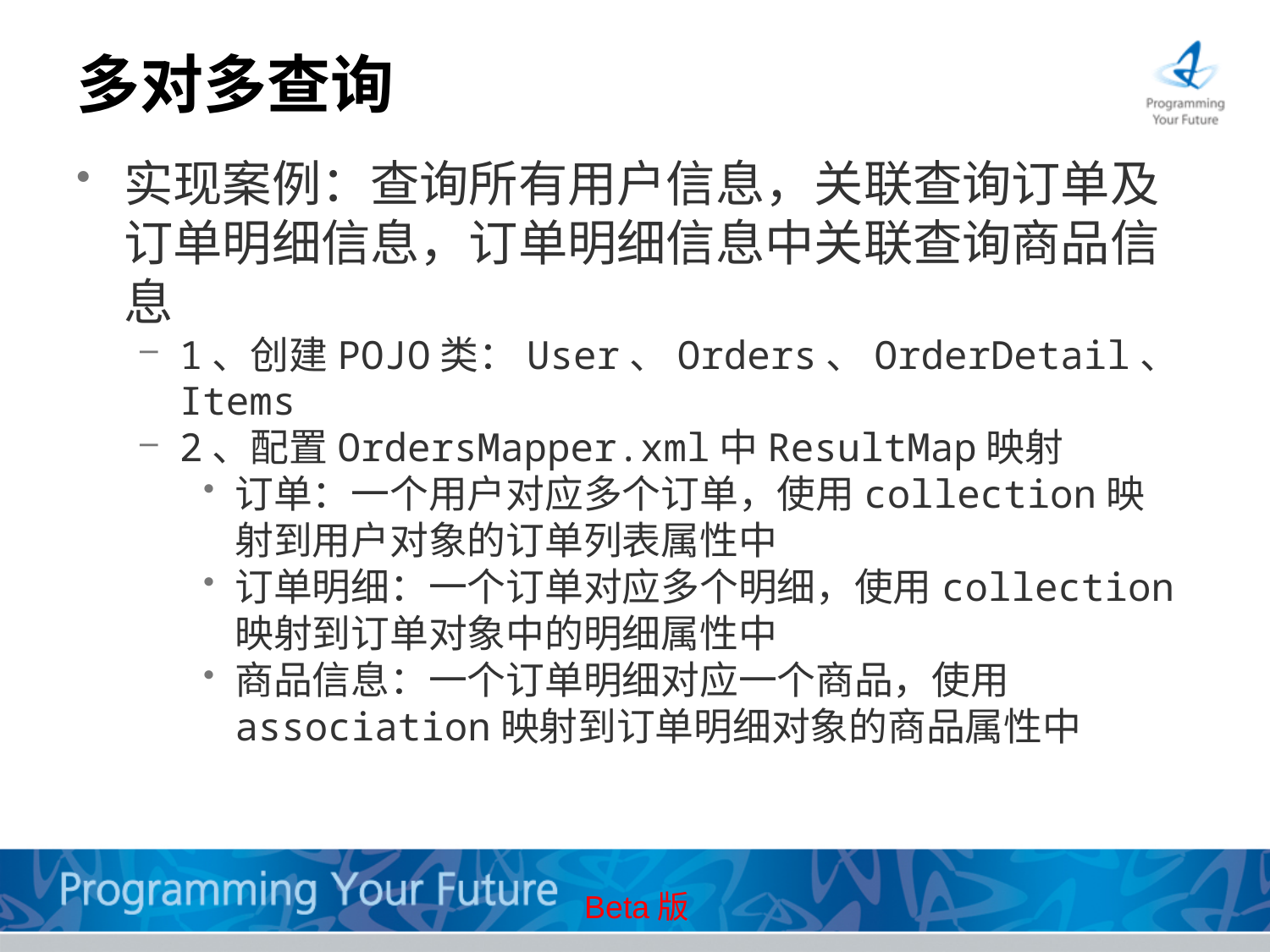

# 多对多查询
实现案例：查询所有用户信息，关联查询订单及订单明细信息，订单明细信息中关联查询商品信息
1、创建POJO类：User、Orders、OrderDetail、Items
2、配置OrdersMapper.xml中ResultMap映射
订单：一个用户对应多个订单，使用collection映射到用户对象的订单列表属性中
订单明细：一个订单对应多个明细，使用collection映射到订单对象中的明细属性中
商品信息：一个订单明细对应一个商品，使用association映射到订单明细对象的商品属性中